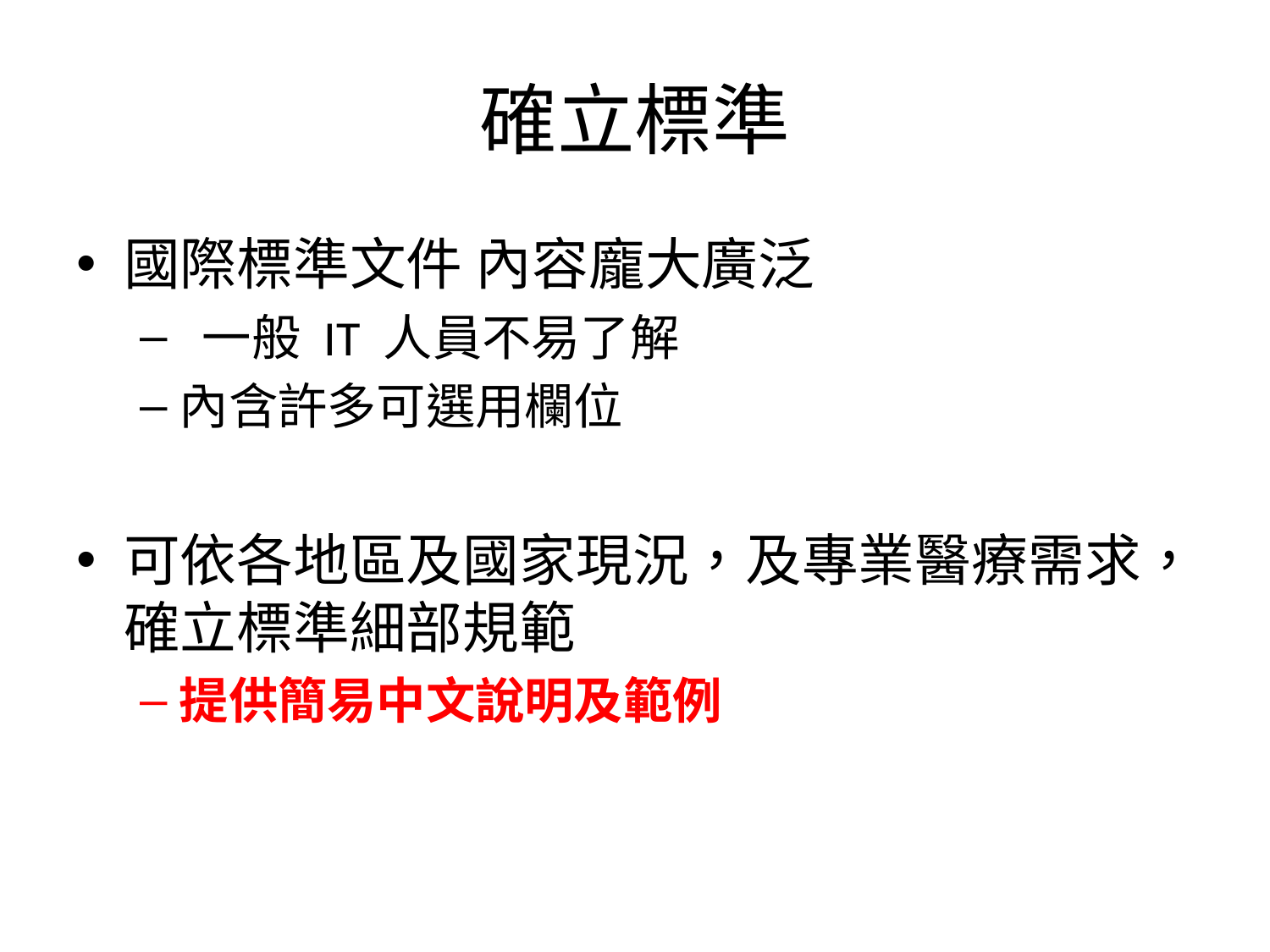

# 確立標準
國際標準文件 內容龐大廣泛
 一般 IT 人員不易了解
內含許多可選用欄位

可依各地區及國家現況，及專業醫療需求，確立標準細部規範
提供簡易中文說明及範例